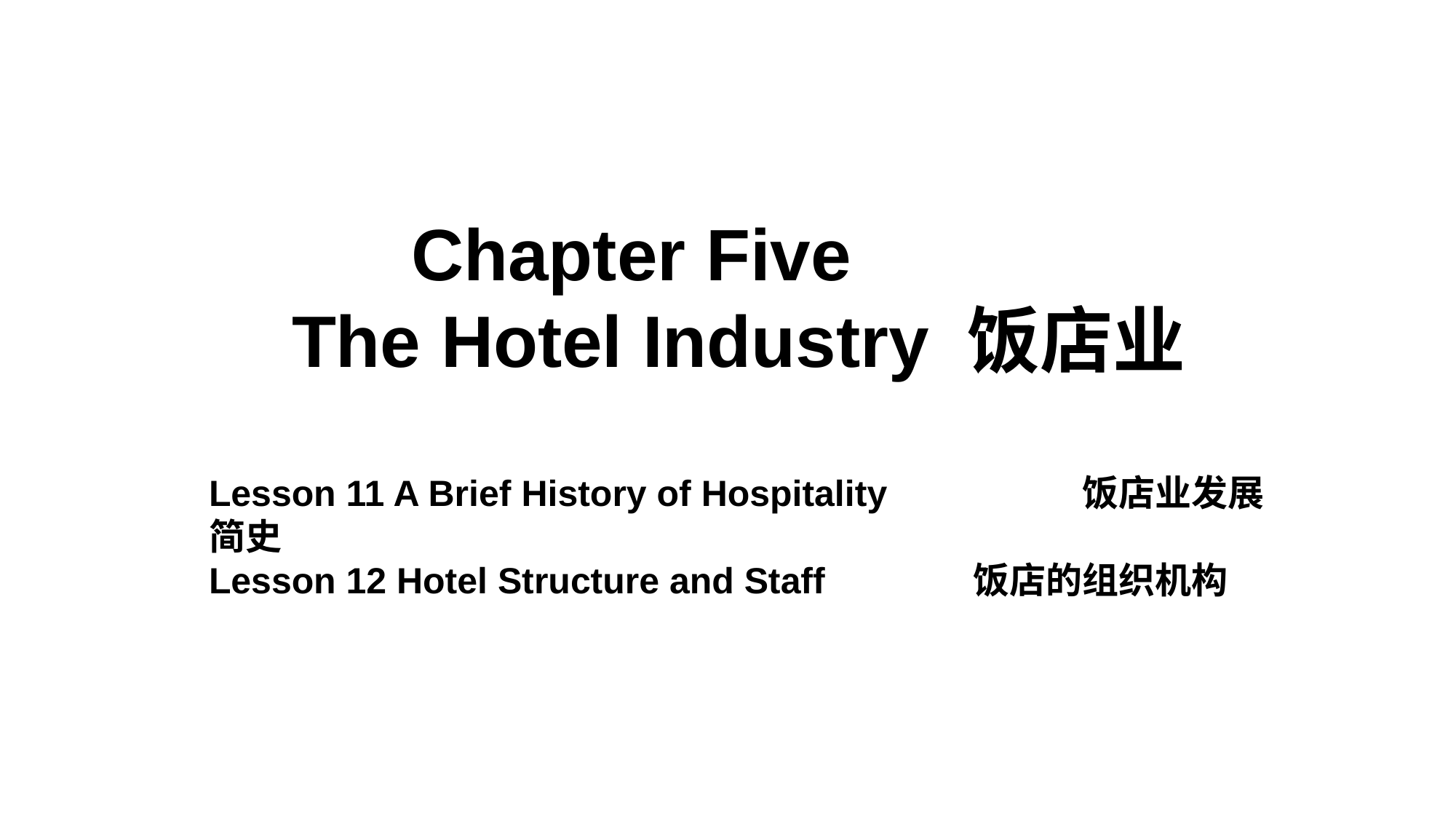

Chapter Five
The Hotel Industry 饭店业

Lesson 11 A Brief History of Hospitality		饭店业发展简史
Lesson 12 Hotel Structure and Staff 		饭店的组织机构